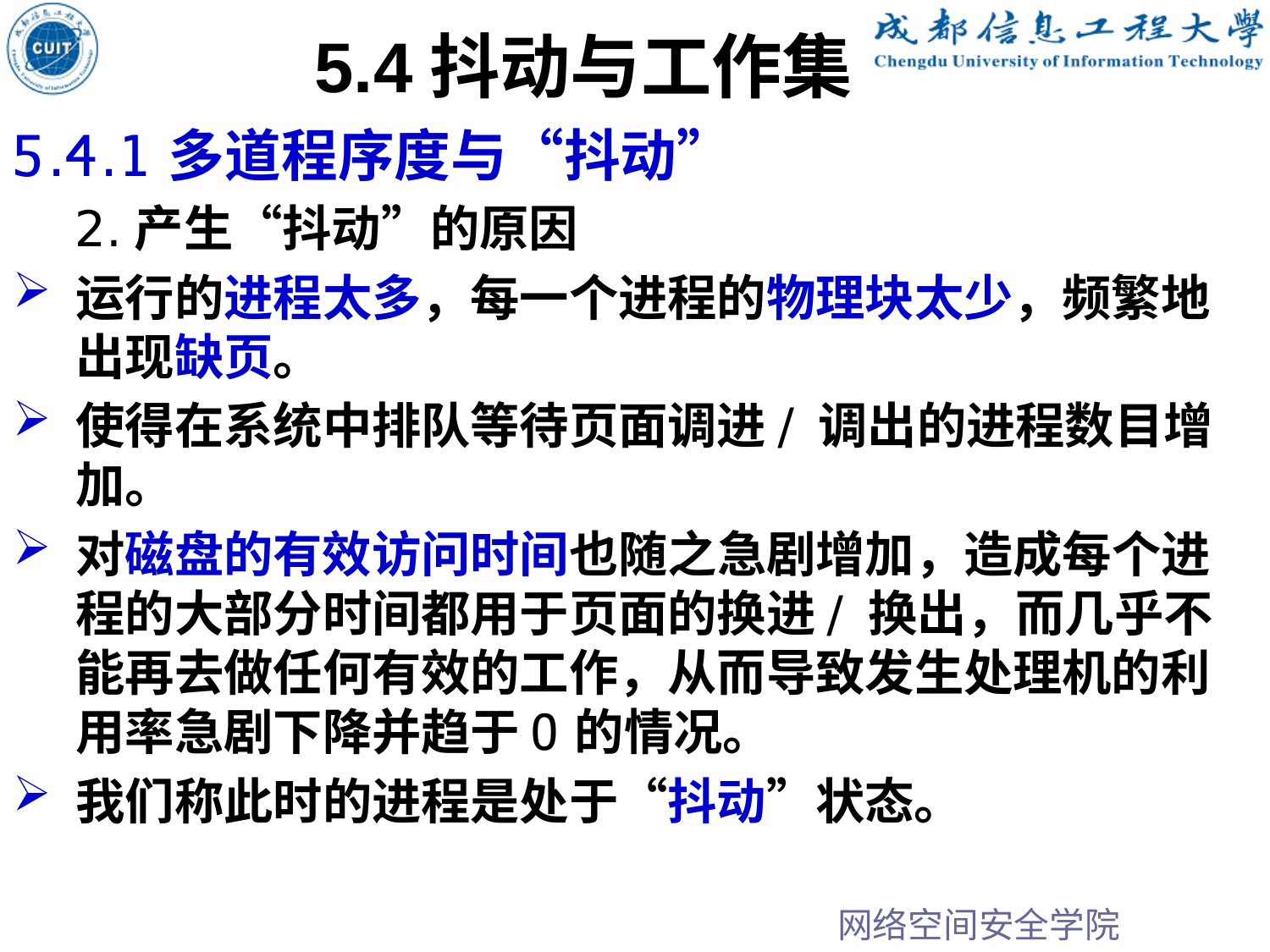

5.4抖动与工作集
5.4.1多道程序度与“抖动”
2.产生“抖动”的原因
运行的进程太多，每一个进程的物理块太少，频繁地出现缺页。
使得在系统中排队等待页面调进/调出的进程数目增加。
对磁盘的有效访问时间也随之急剧增加，造成每个进程的大部分时间都用于页面的换进/换出，而几乎不能再去做任何有效的工作，从而导致发生处理机的利用率急剧下降并趋于0的情况。
我们称此时的进程是处于“抖动”状态。